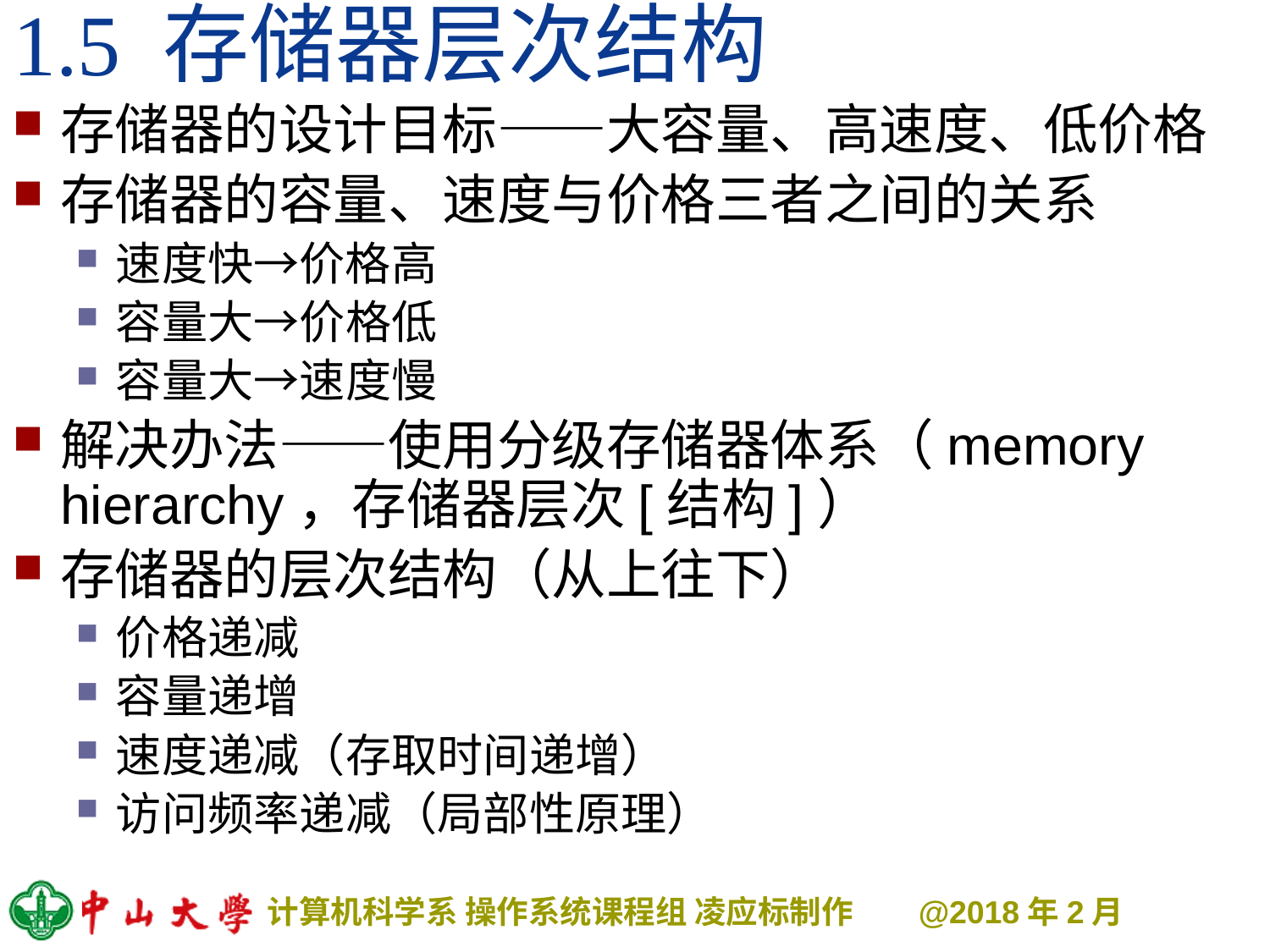

# 1.5 存储器层次结构
存储器的设计目标——大容量、高速度、低价格
存储器的容量、速度与价格三者之间的关系
速度快→价格高
容量大→价格低
容量大→速度慢
解决办法——使用分级存储器体系（memory hierarchy，存储器层次[结构]）
存储器的层次结构（从上往下）
价格递减
容量递增
速度递减（存取时间递增）
访问频率递减（局部性原理）